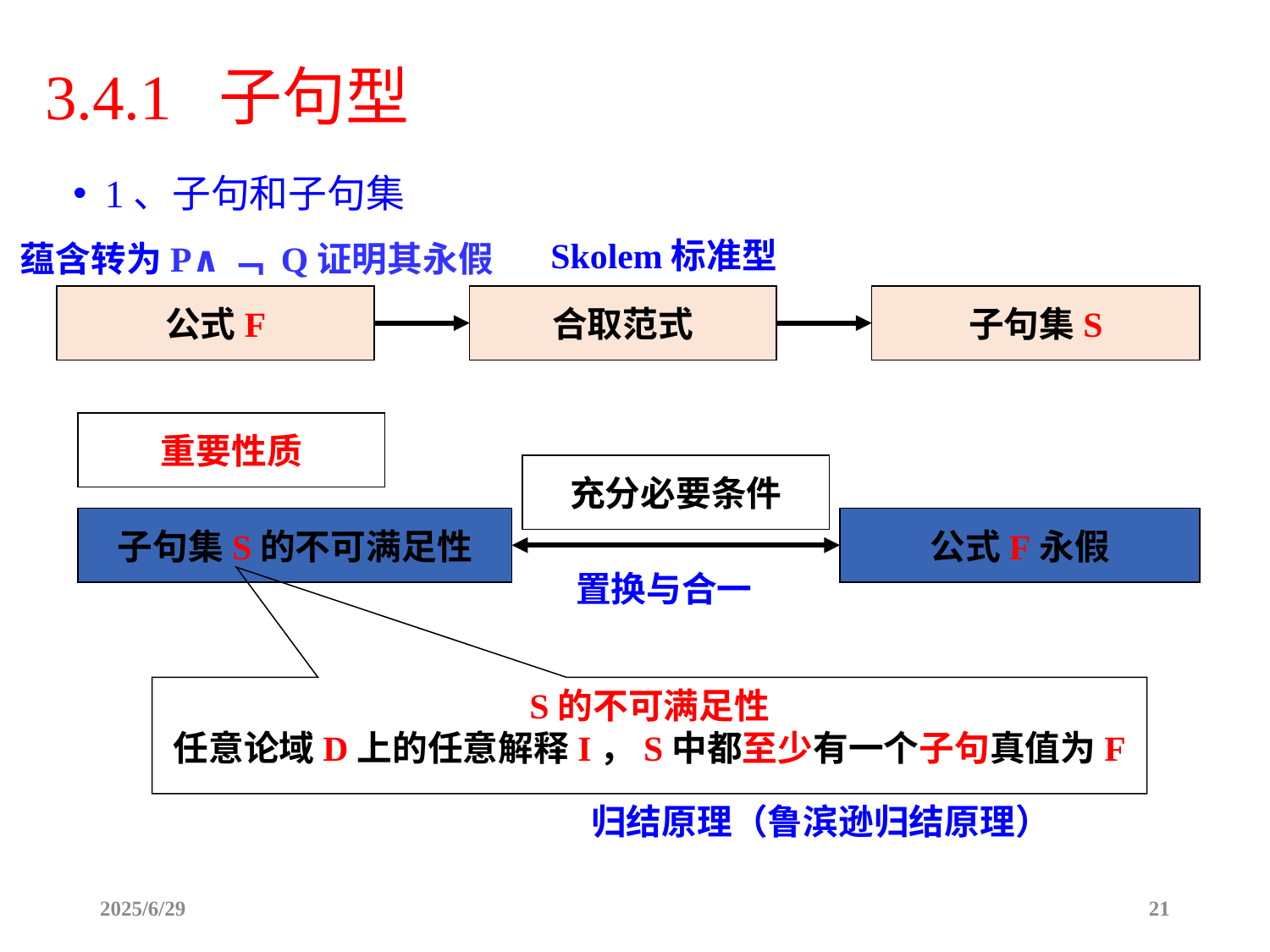

# 3.4.1  子句型
1、子句和子句集
Skolem标准型
蕴含转为P∧﹁ Q证明其永假
公式F
合取范式
子句集S
重要性质
充分必要条件
子句集S的不可满足性
公式F永假
置换与合一
S的不可满足性
任意论域D上的任意解释I，S中都至少有一个子句真值为F
归结原理（鲁滨逊归结原理）
2025/6/29
21